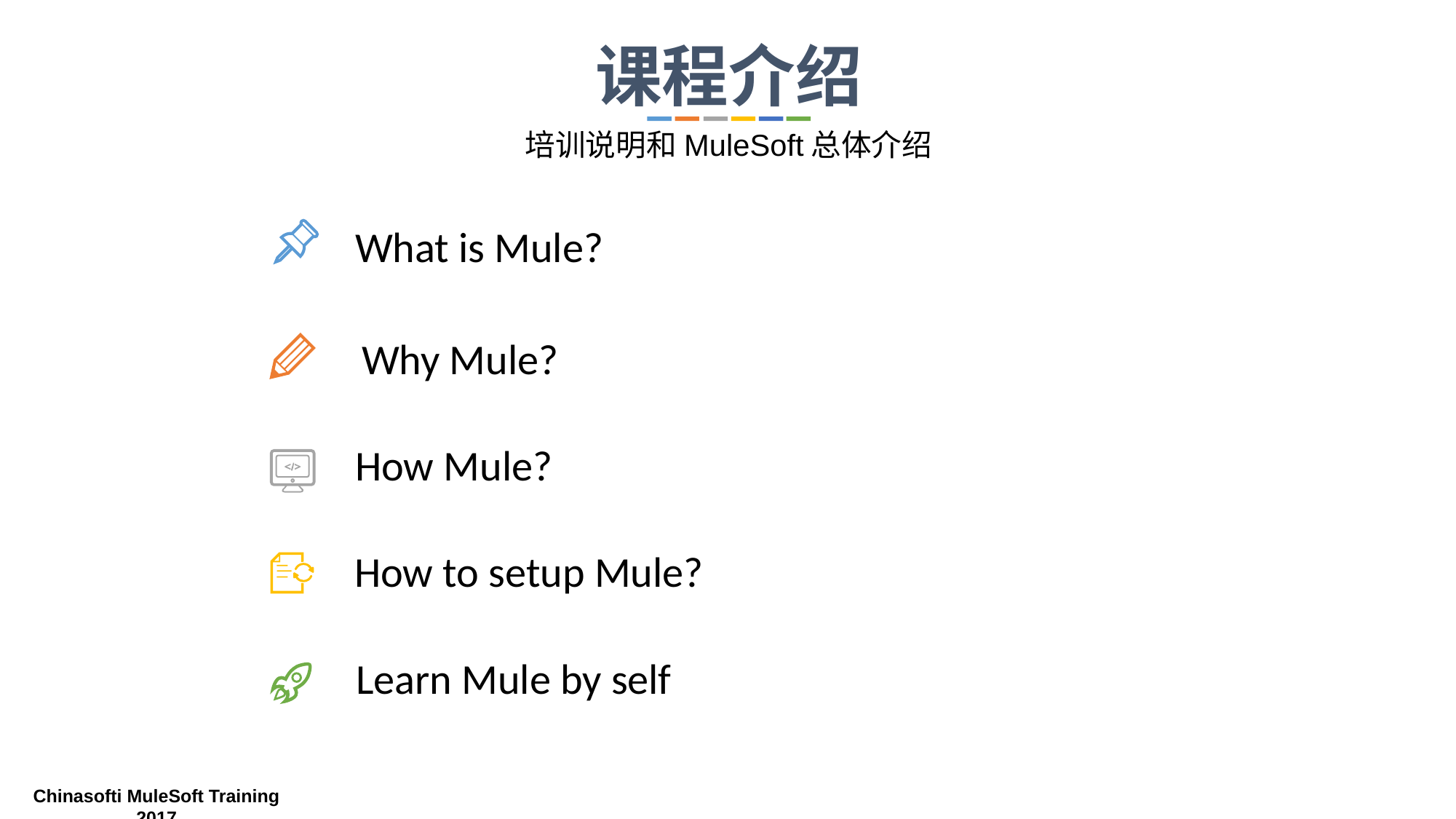

课程介绍

培训说明和MuleSoft总体介绍
What is Mule?

Why Mule?

How Mule?

How to setup Mule?

Learn Mule by self

Chinasofti MuleSoft Training 2017